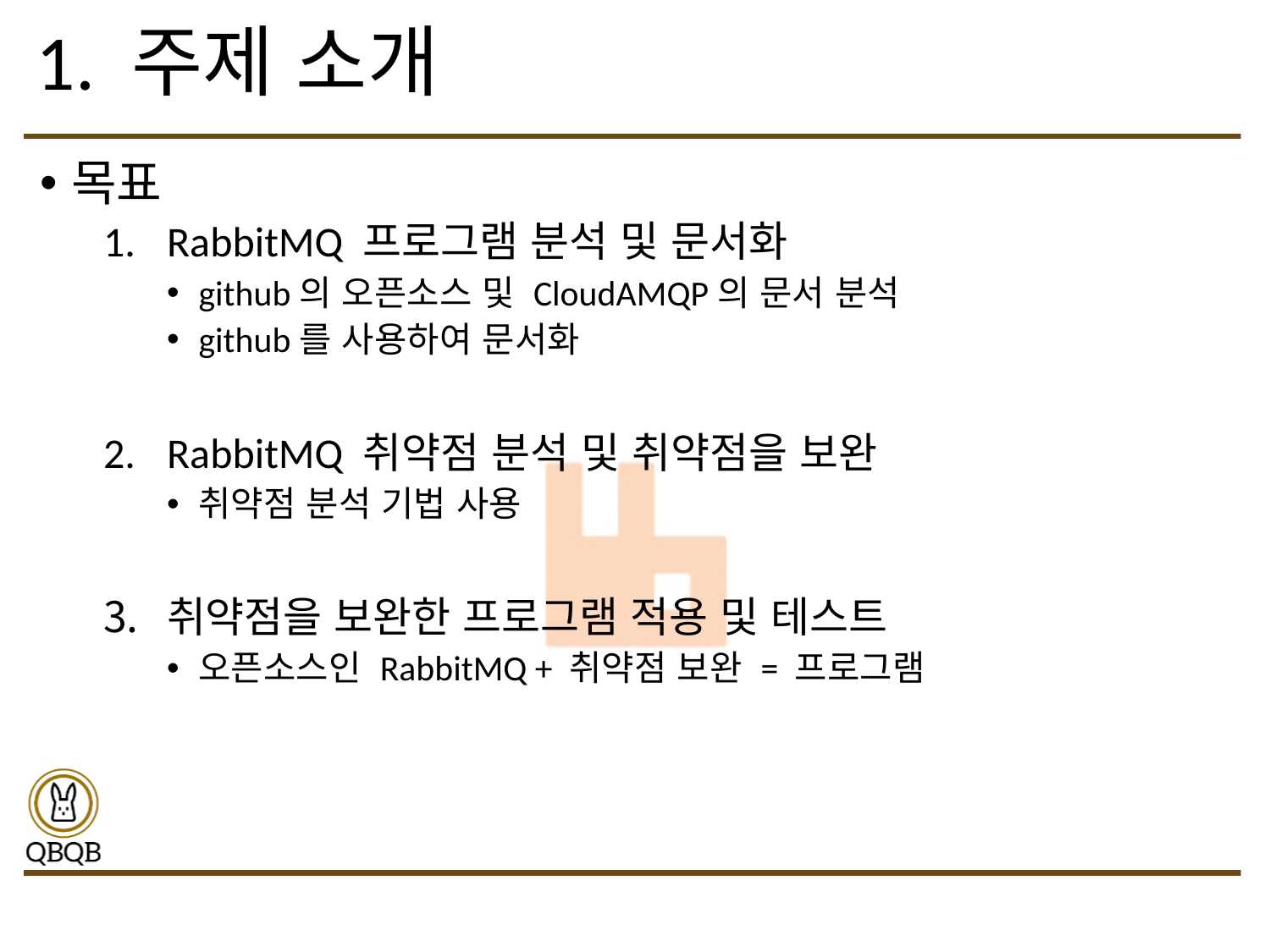

# 1. 주제 소개
목표
RabbitMQ 프로그램 분석 및 문서화
github의 오픈소스 및 CloudAMQP의 문서 분석
github를 사용하여 문서화

RabbitMQ 취약점 분석 및 취약점을 보완
취약점 분석 기법 사용

취약점을 보완한 프로그램 적용 및 테스트
오픈소스인 RabbitMQ + 취약점 보완 = 프로그램